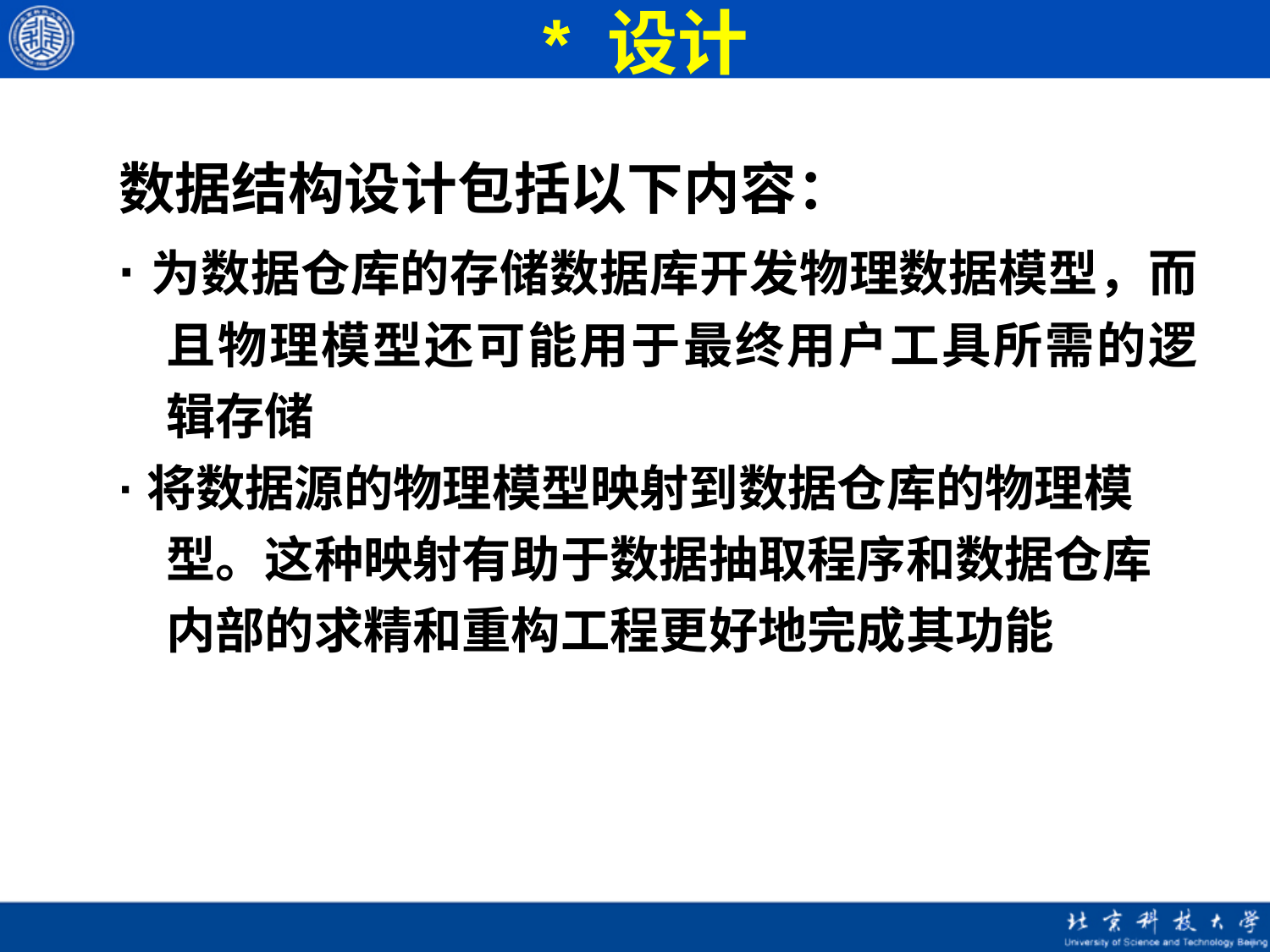

# * 设计
数据结构设计包括以下内容：
·为数据仓库的存储数据库开发物理数据模型，而且物理模型还可能用于最终用户工具所需的逻辑存储
·将数据源的物理模型映射到数据仓库的物理模型。这种映射有助于数据抽取程序和数据仓库内部的求精和重构工程更好地完成其功能